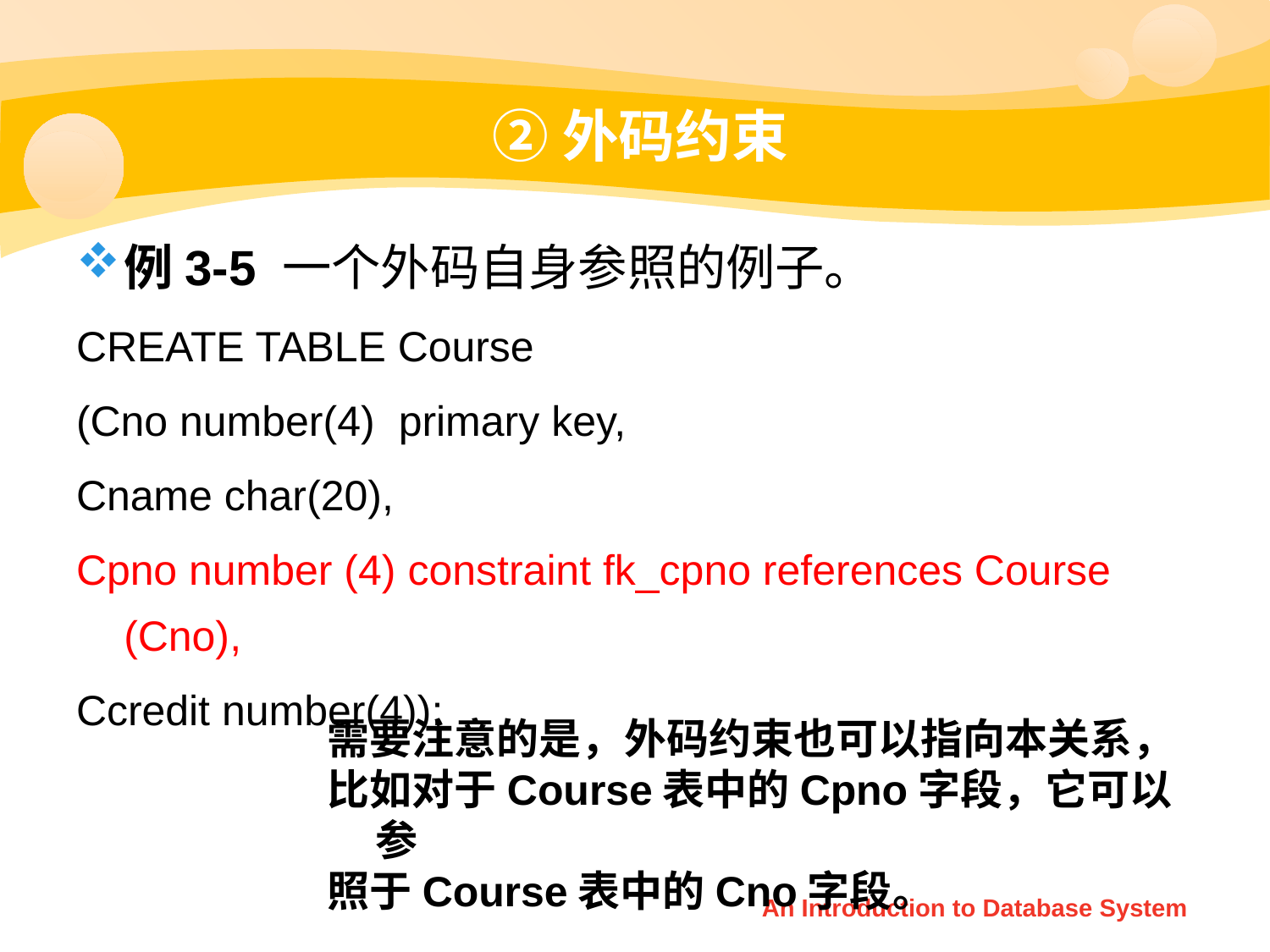

# ②外码约束
例3-5 一个外码自身参照的例子。
CREATE TABLE Course
(Cno number(4)  primary key,
Cname char(20),
Cpno number (4) constraint fk_cpno references Course (Cno),
Ccredit number(4));
需要注意的是，外码约束也可以指向本关系，
比如对于Course表中的Cpno字段，它可以参
照于Course表中的Cno字段。
An Introduction to Database System